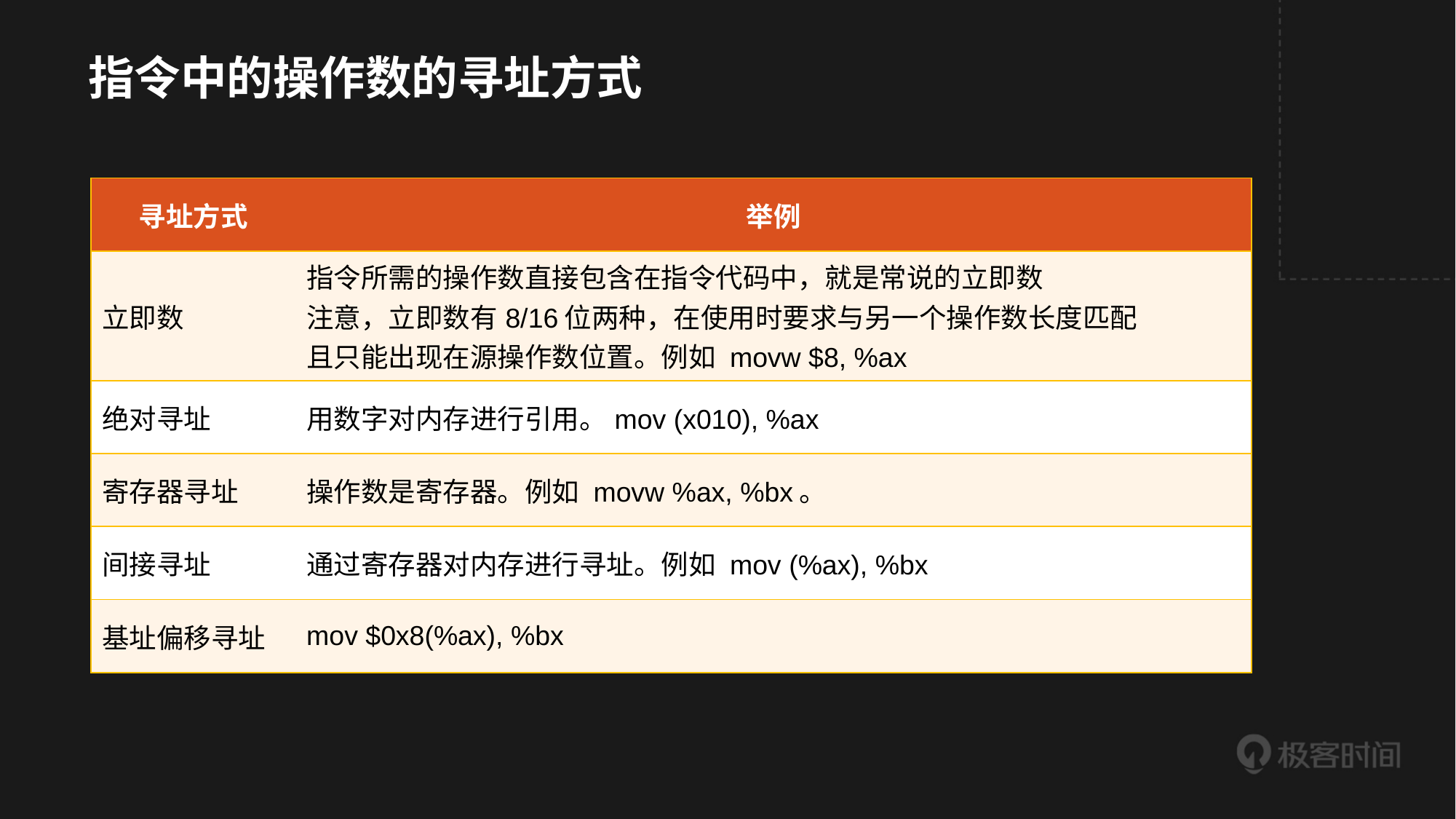

指令中的操作数的寻址方式
| 寻址方式 | 举例 |
| --- | --- |
| 立即数 | 指令所需的操作数直接包含在指令代码中，就是常说的立即数 注意，立即数有8/16位两种，在使用时要求与另一个操作数长度匹配 且只能出现在源操作数位置。例如 movw $8, %ax |
| 绝对寻址 | 用数字对内存进行引用。mov (x010), %ax |
| 寄存器寻址 | 操作数是寄存器。例如 movw %ax, %bx。 |
| 间接寻址 | 通过寄存器对内存进行寻址。例如 mov (%ax), %bx |
| 基址偏移寻址 | mov $0x8(%ax), %bx |